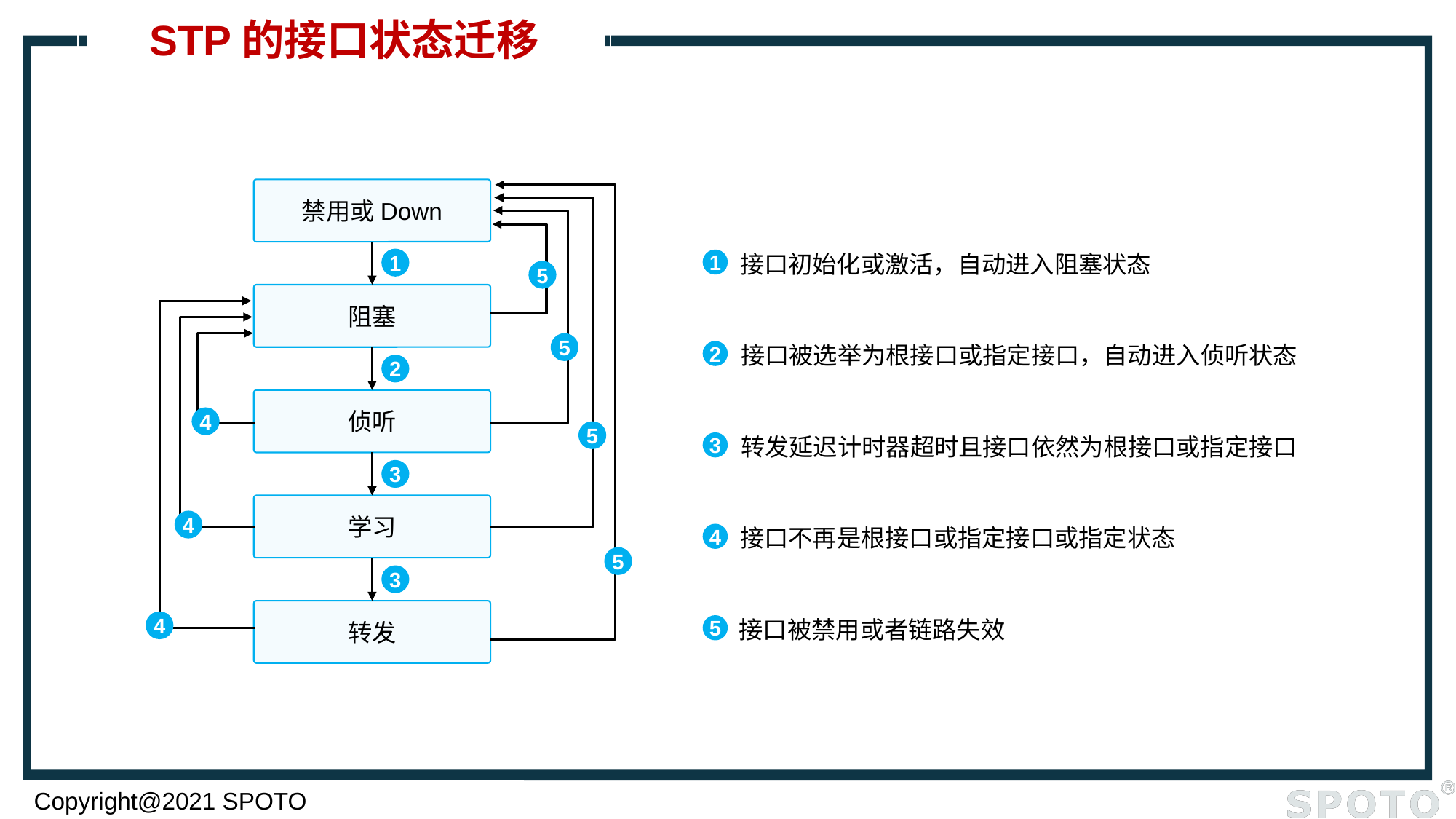

# STP的接口状态迁移
禁用或Down

接口初始化或激活，自动进入阻塞状态
1
1
5
阻塞

5
接口被选举为根接口或指定接口，自动进入侦听状态
2
2
侦听
4
5
转发延迟计时器超时且接口依然为根接口或指定接口
3
3
学习
4
接口不再是根接口或指定接口或指定状态
4
5
3
转发
接口被禁用或者链路失效
4
5